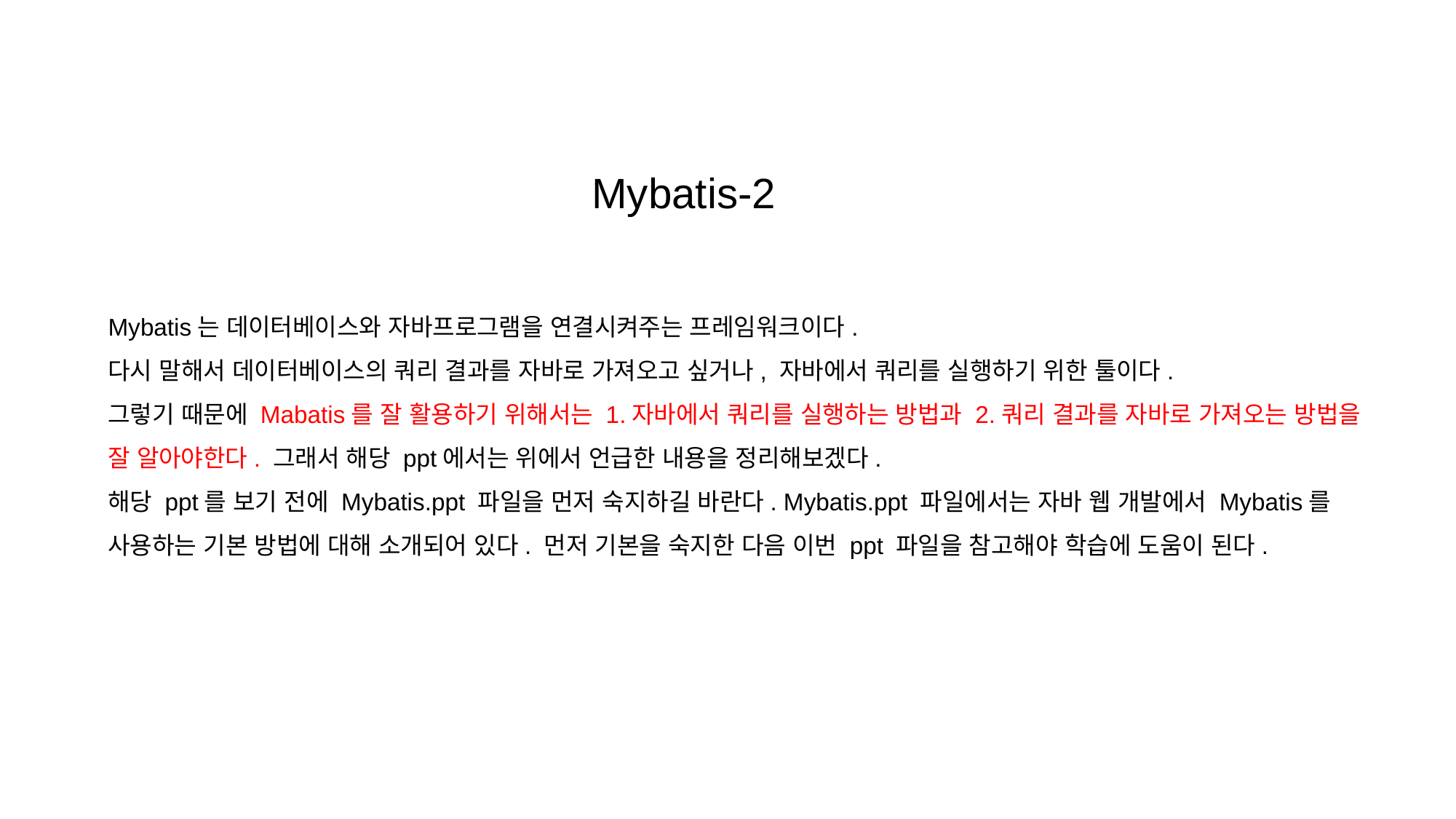

Mybatis-2
Mybatis는 데이터베이스와 자바프로그램을 연결시켜주는 프레임워크이다.
다시 말해서 데이터베이스의 쿼리 결과를 자바로 가져오고 싶거나, 자바에서 쿼리를 실행하기 위한 툴이다.
그렇기 때문에 Mabatis를 잘 활용하기 위해서는 1.자바에서 쿼리를 실행하는 방법과 2.쿼리 결과를 자바로 가져오는 방법을 잘 알아야한다. 그래서 해당 ppt에서는 위에서 언급한 내용을 정리해보겠다.
해당 ppt를 보기 전에 Mybatis.ppt 파일을 먼저 숙지하길 바란다. Mybatis.ppt 파일에서는 자바 웹 개발에서 Mybatis를 사용하는 기본 방법에 대해 소개되어 있다. 먼저 기본을 숙지한 다음 이번 ppt 파일을 참고해야 학습에 도움이 된다.